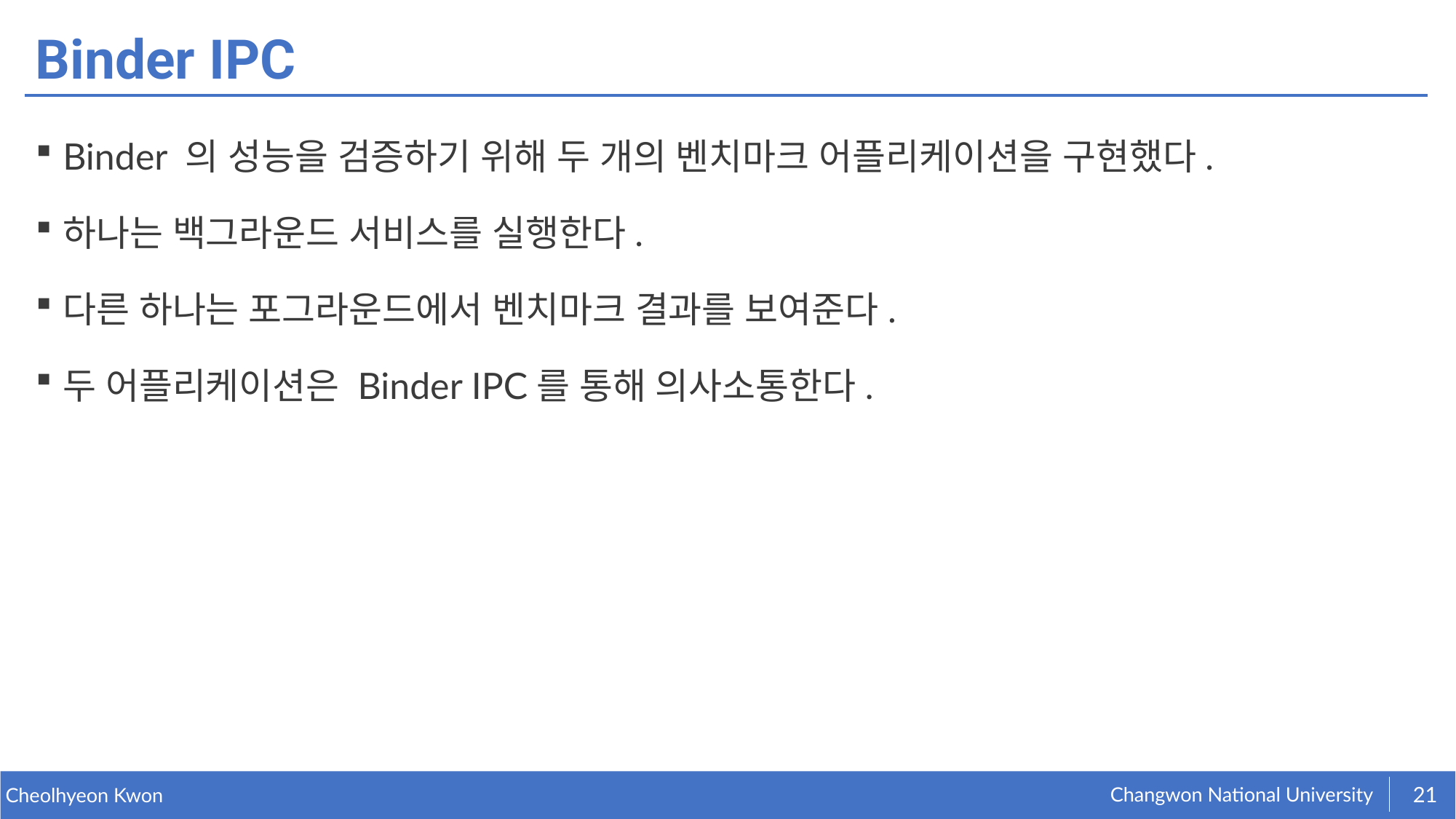

# Binder IPC
Binder 의 성능을 검증하기 위해 두 개의 벤치마크 어플리케이션을 구현했다.
하나는 백그라운드 서비스를 실행한다.
다른 하나는 포그라운드에서 벤치마크 결과를 보여준다.
두 어플리케이션은 Binder IPC를 통해 의사소통한다.
21